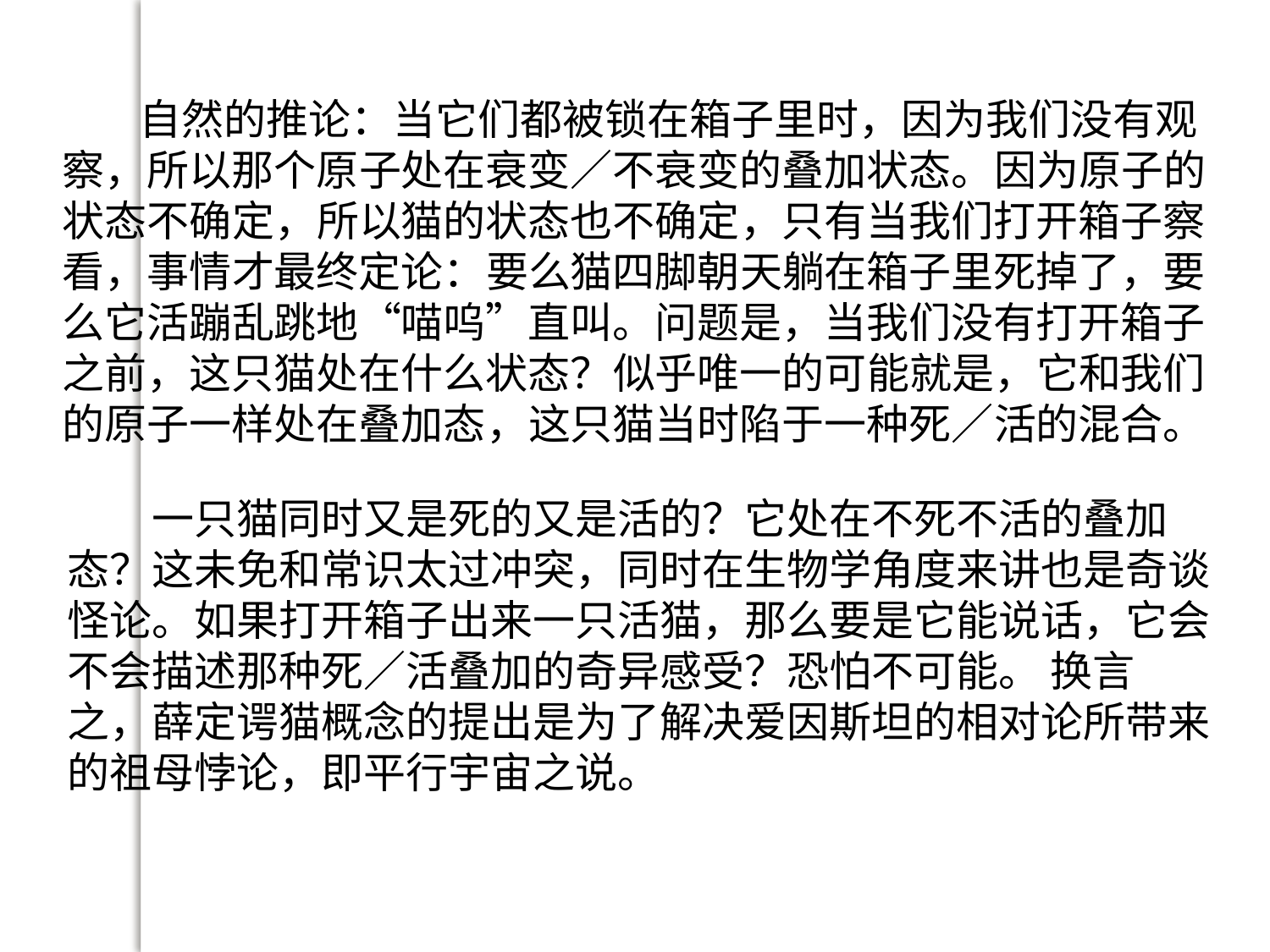

自然的推论：当它们都被锁在箱子里时，因为我们没有观察，所以那个原子处在衰变／不衰变的叠加状态。因为原子的状态不确定，所以猫的状态也不确定，只有当我们打开箱子察看，事情才最终定论：要么猫四脚朝天躺在箱子里死掉了，要么它活蹦乱跳地“喵呜”直叫。问题是，当我们没有打开箱子之前，这只猫处在什么状态？似乎唯一的可能就是，它和我们的原子一样处在叠加态，这只猫当时陷于一种死／活的混合。
　　一只猫同时又是死的又是活的？它处在不死不活的叠加态？这未免和常识太过冲突，同时在生物学角度来讲也是奇谈怪论。如果打开箱子出来一只活猫，那么要是它能说话，它会不会描述那种死／活叠加的奇异感受？恐怕不可能。 换言之，薛定谔猫概念的提出是为了解决爱因斯坦的相对论所带来的祖母悖论，即平行宇宙之说。